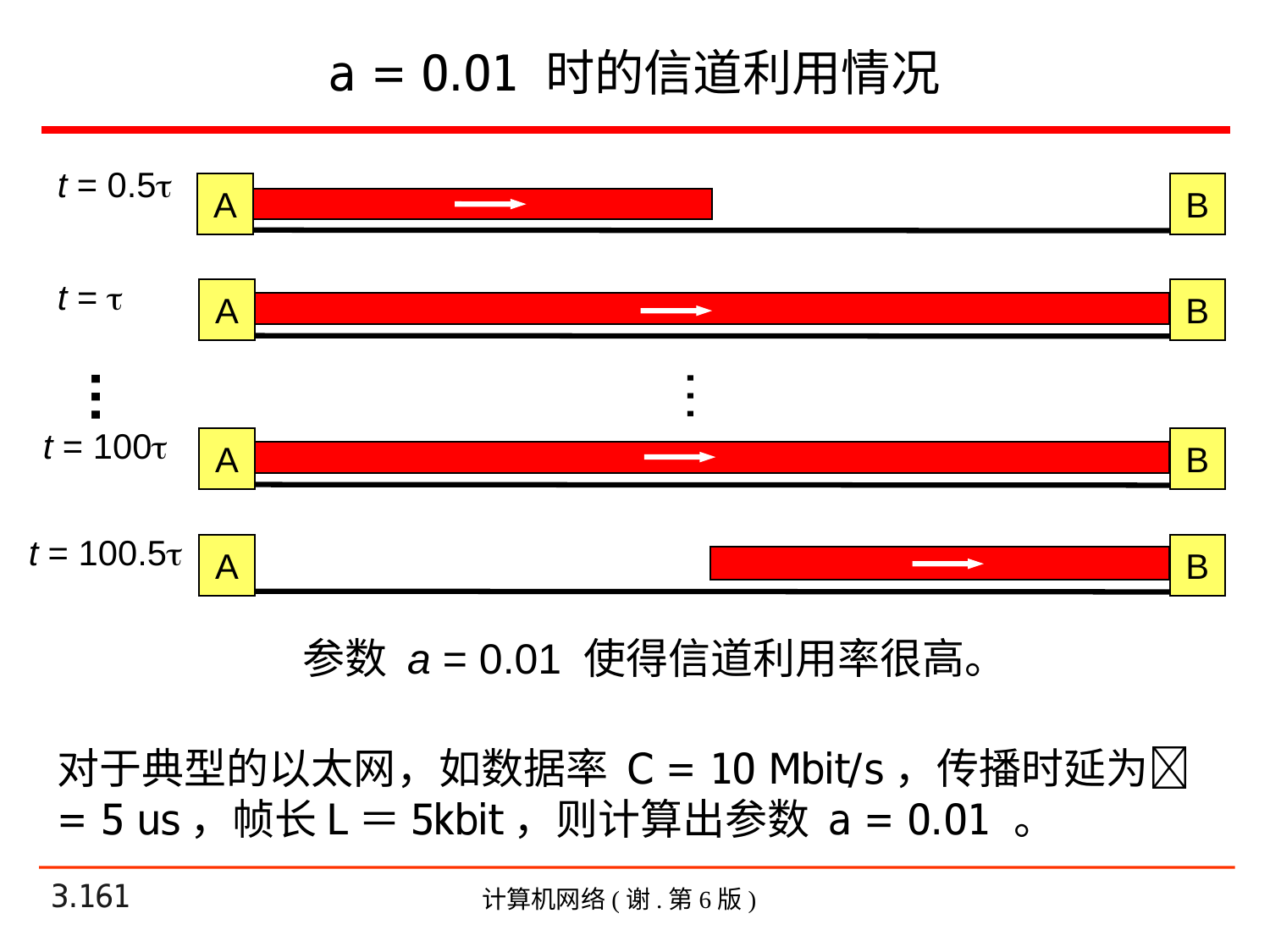

# a = 0.01 时的信道利用情况
t = 0.5τ
A
B

t = τ
A
B

…
…
t = 100τ
A
B

t = 100.5τ
A
B

参数 a = 0.01 使得信道利用率很高。
对于典型的以太网，如数据率 C = 10 Mbit/s，传播时延为τ = 5 us，帧长L＝5kbit，则计算出参数 a = 0.01 。